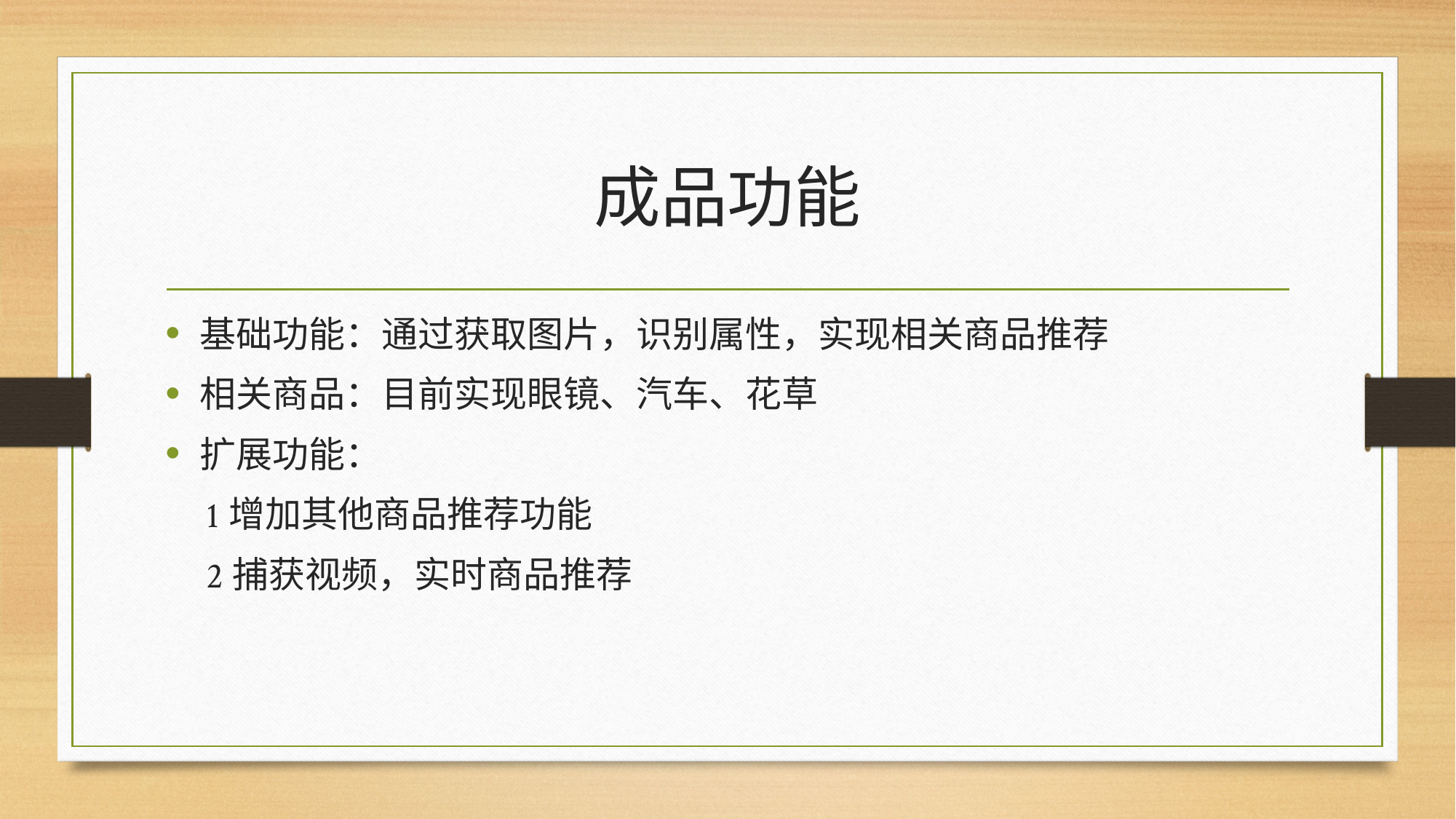

# 成品功能
基础功能：通过获取图片，识别属性，实现相关商品推荐
相关商品：目前实现眼镜、汽车、花草
扩展功能：
     1增加其他商品推荐功能
     2捕获视频，实时商品推荐